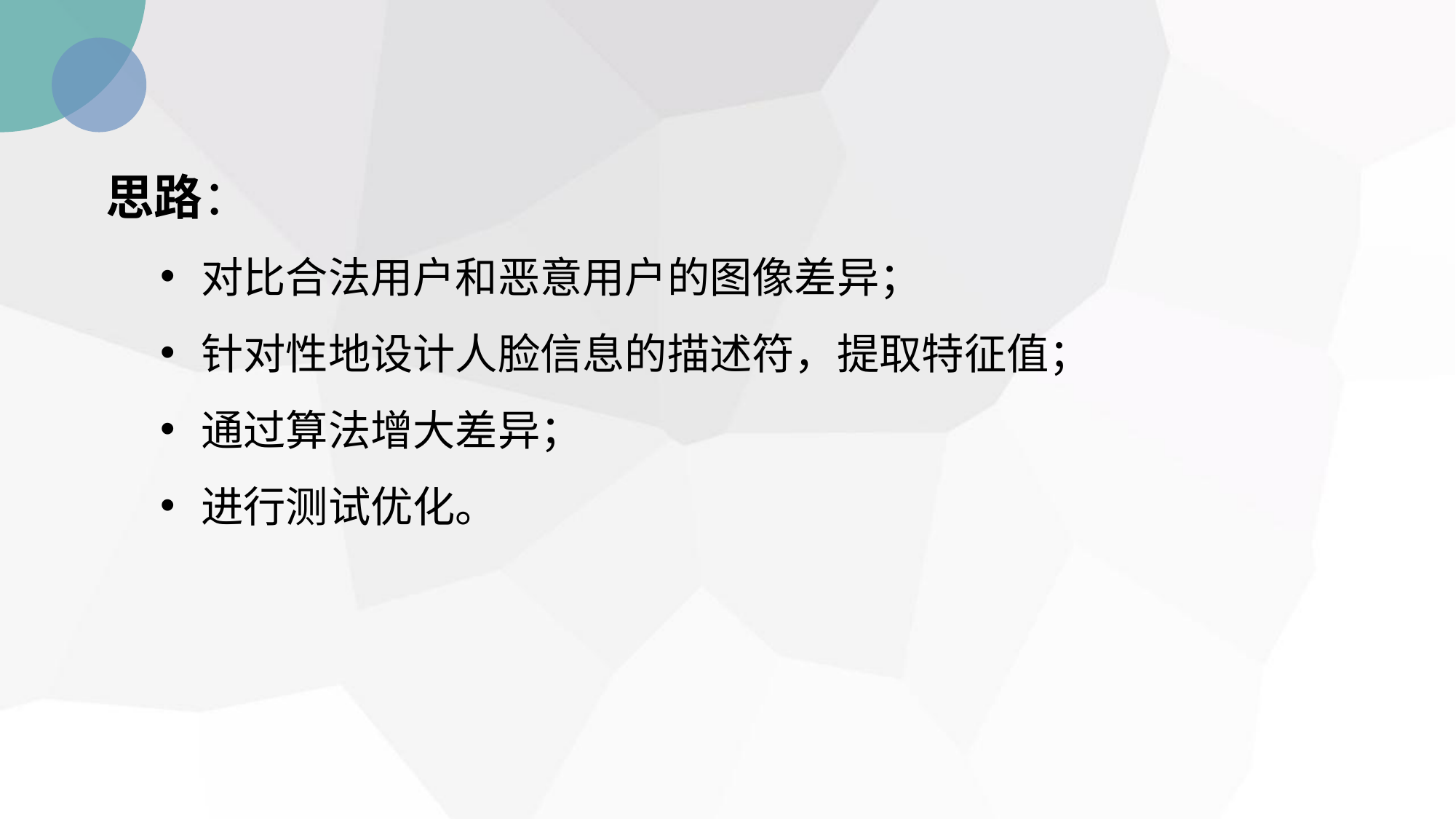

思路：
对比合法用户和恶意用户的图像差异；
针对性地设计人脸信息的描述符，提取特征值；
通过算法增大差异；
进行测试优化。